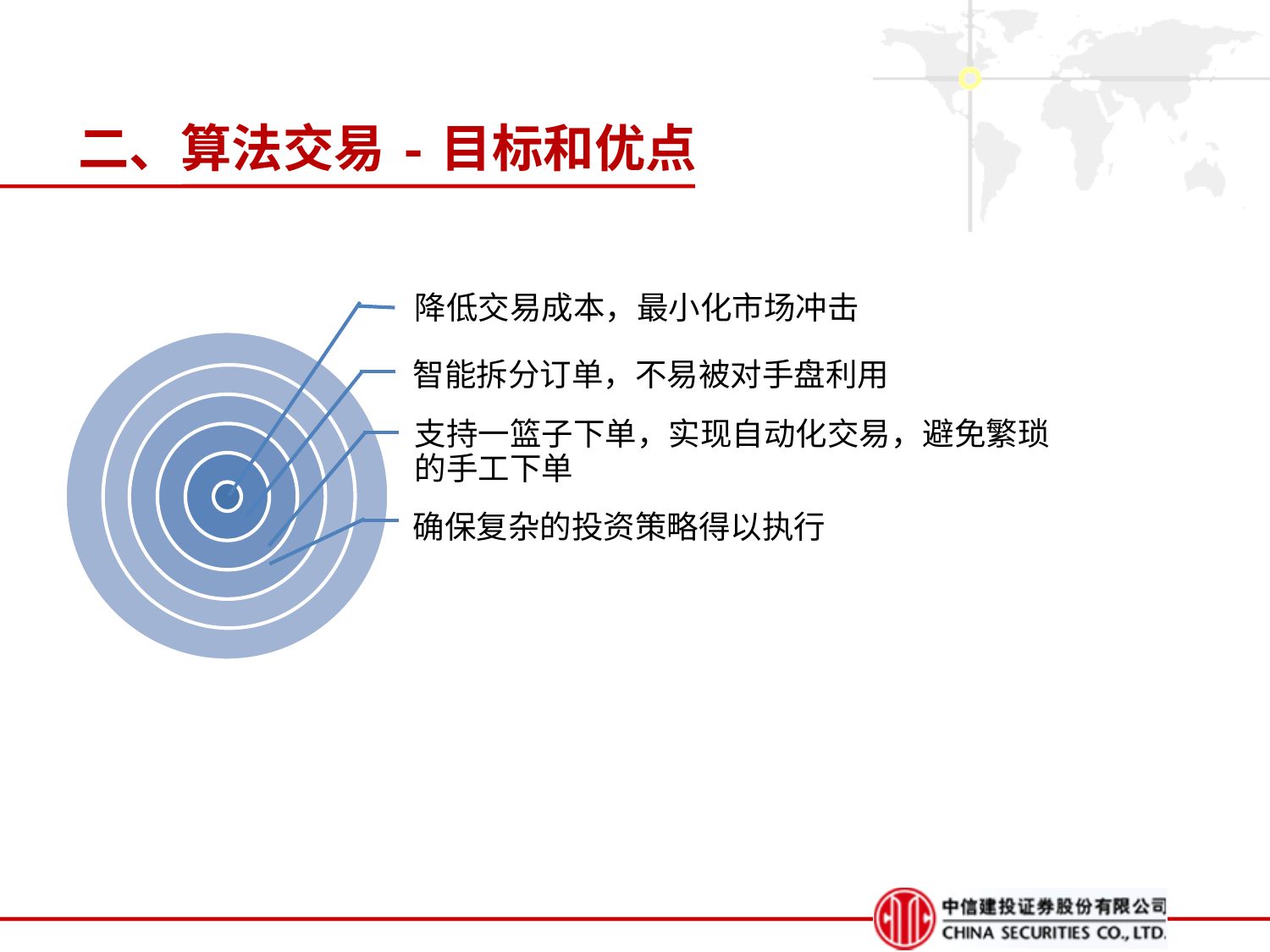

# 二、算法交易-目标和优点

降低交易成本，最小化市场冲击

智能拆分订单，不易被对手盘利用

支持一篮子下单，实现自动化交易，避免繁琐的手工下单

确保复杂的投资策略得以执行